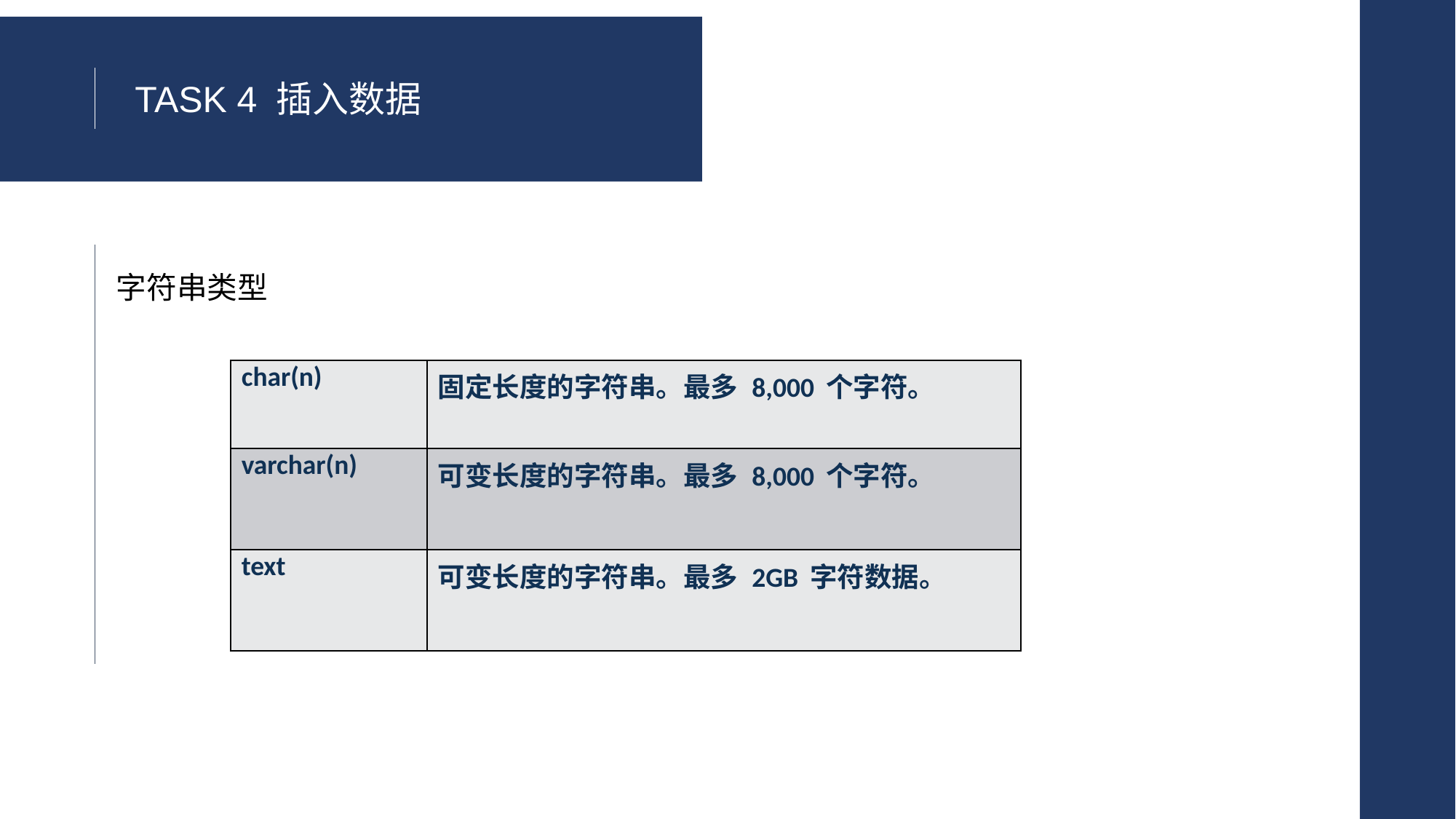

TASK 4 插入数据
字符串类型

| char(n) | 固定长度的字符串。最多 8,000 个字符。 |
| --- | --- |
| varchar(n) | 可变长度的字符串。最多 8,000 个字符。 |
| text | 可变长度的字符串。最多 2GB 字符数据。 |